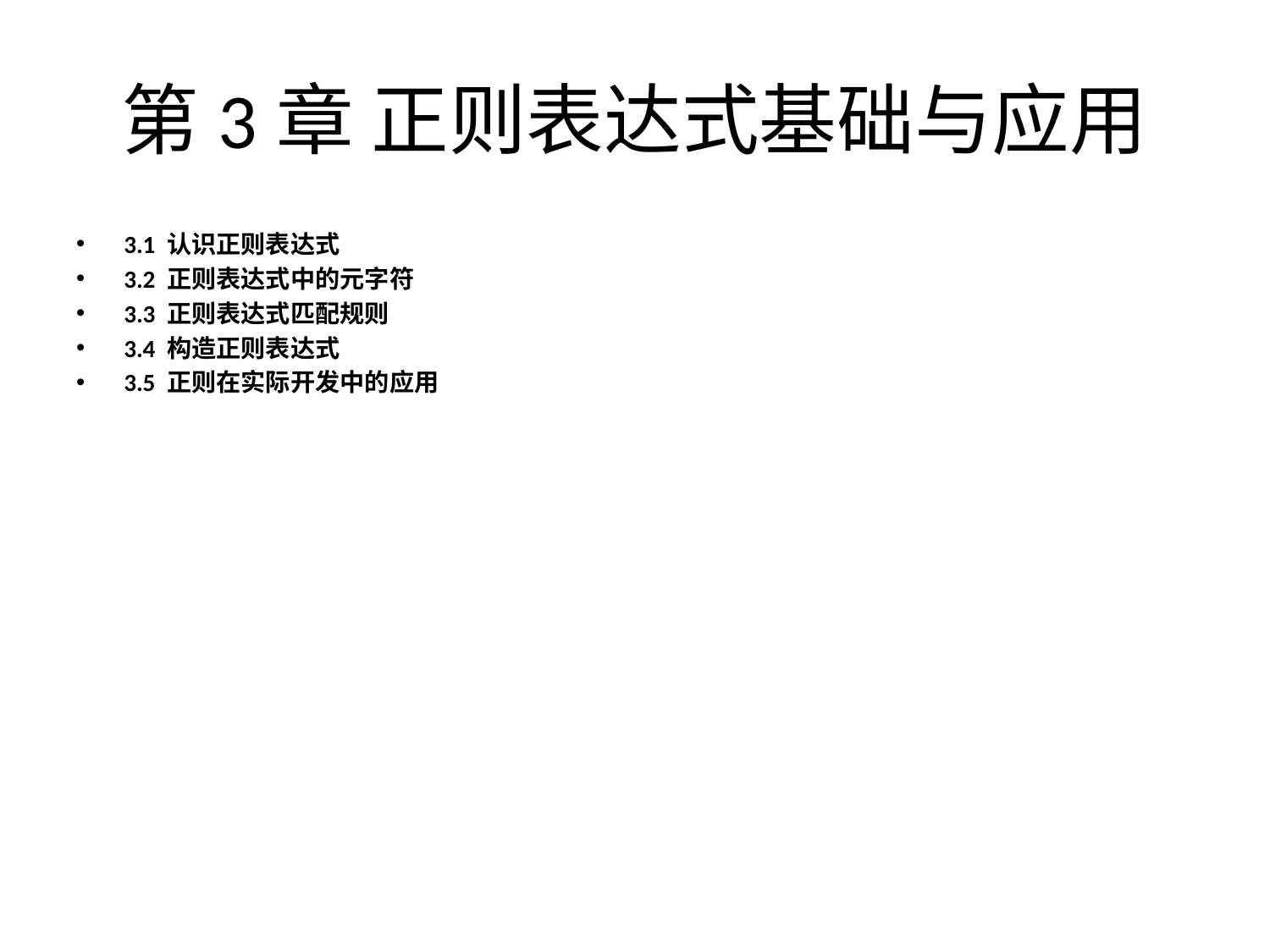

# 第3章 正则表达式基础与应用
3.1 认识正则表达式
3.2 正则表达式中的元字符
3.3 正则表达式匹配规则
3.4 构造正则表达式
3.5 正则在实际开发中的应用